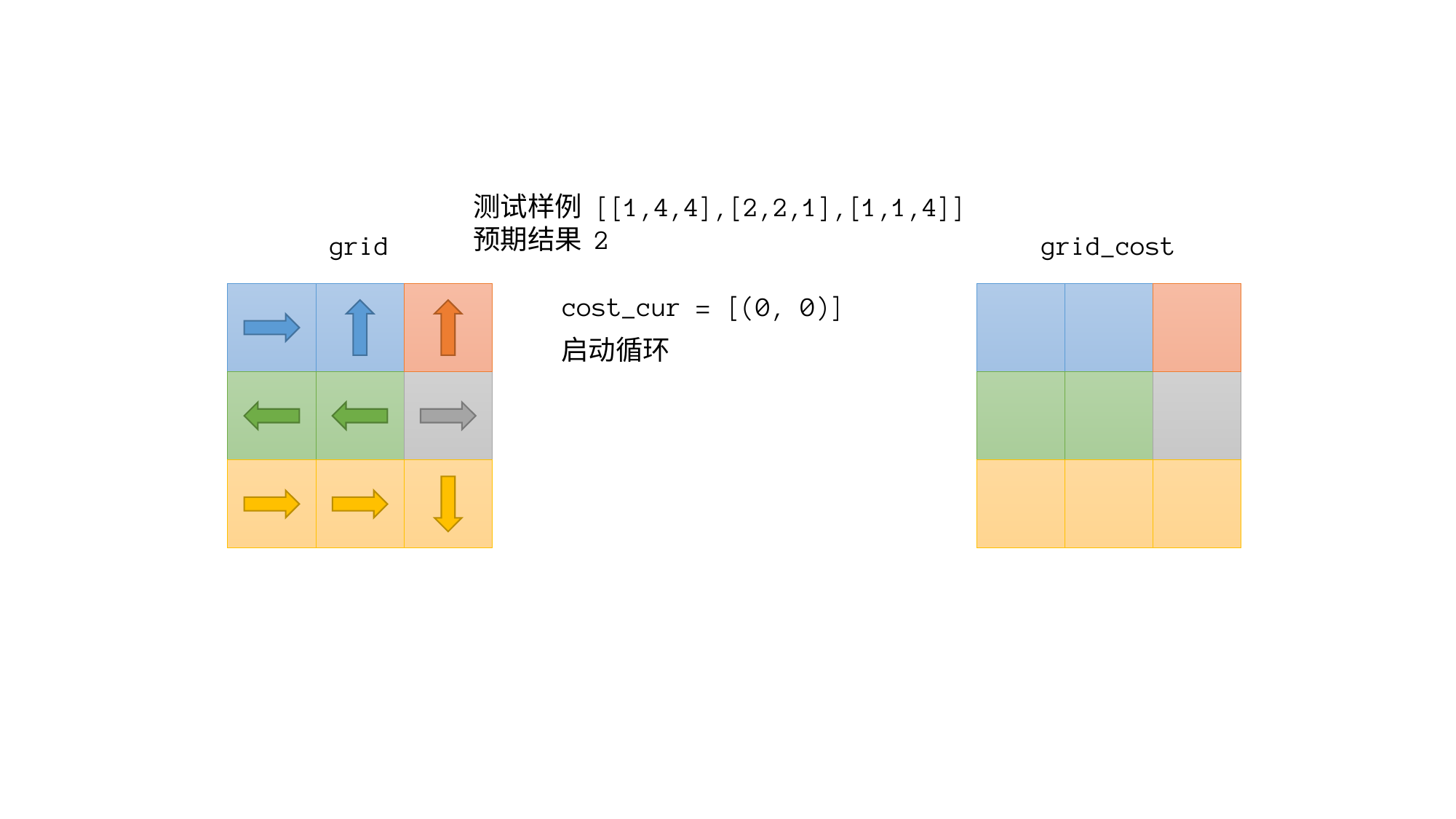

测试样例 [[1,4,4],[2,2,1],[1,1,4]]
预期结果 2
grid
grid_cost
cost_cur = [(0, 0)]

启动循环